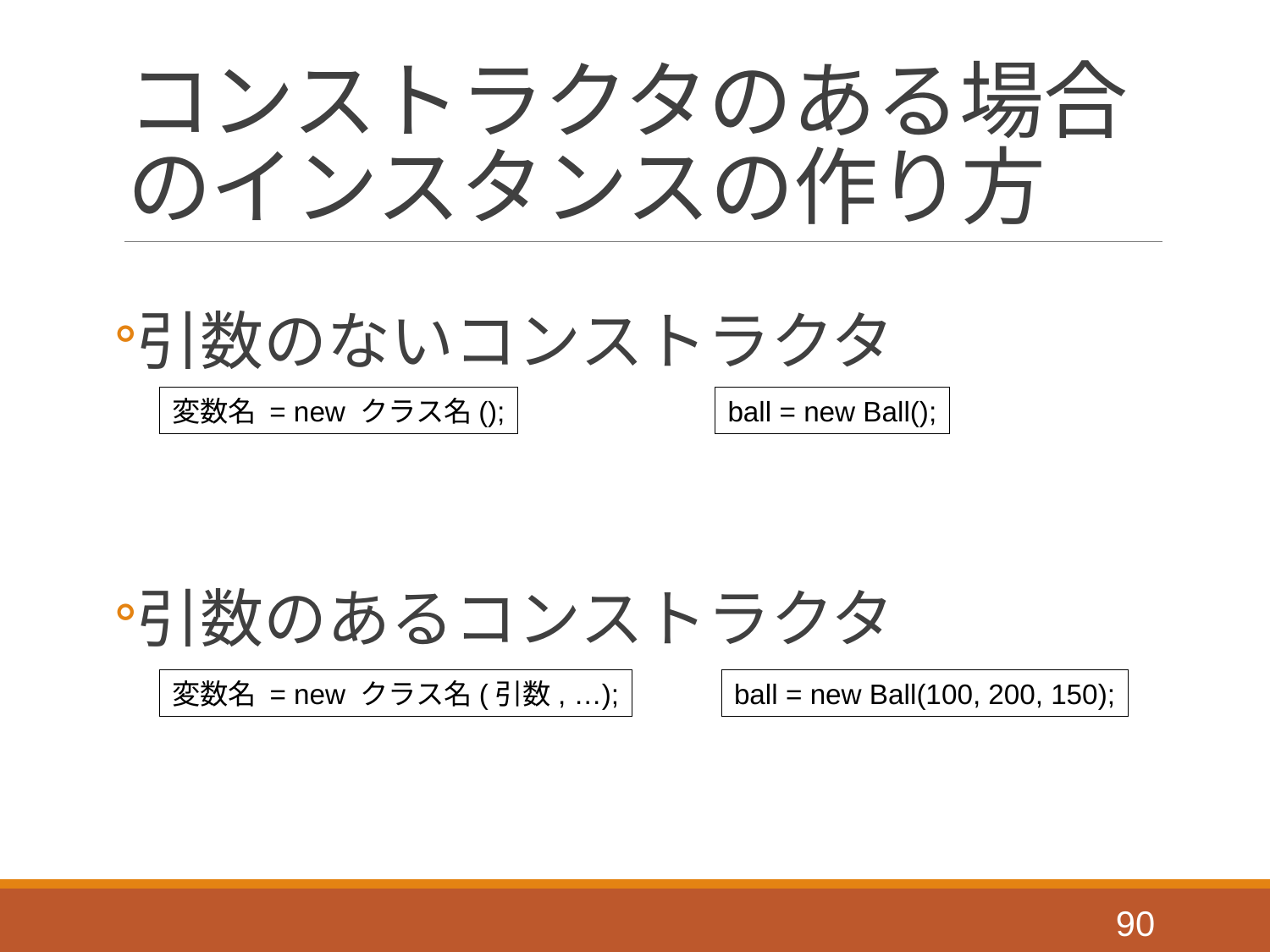

# コンストラクタのある場合のインスタンスの作り方
引数のないコンストラクタ

引数のあるコンストラクタ
変数名 = new クラス名();
ball = new Ball();
変数名 = new クラス名(引数, …);
ball = new Ball(100, 200, 150);
90